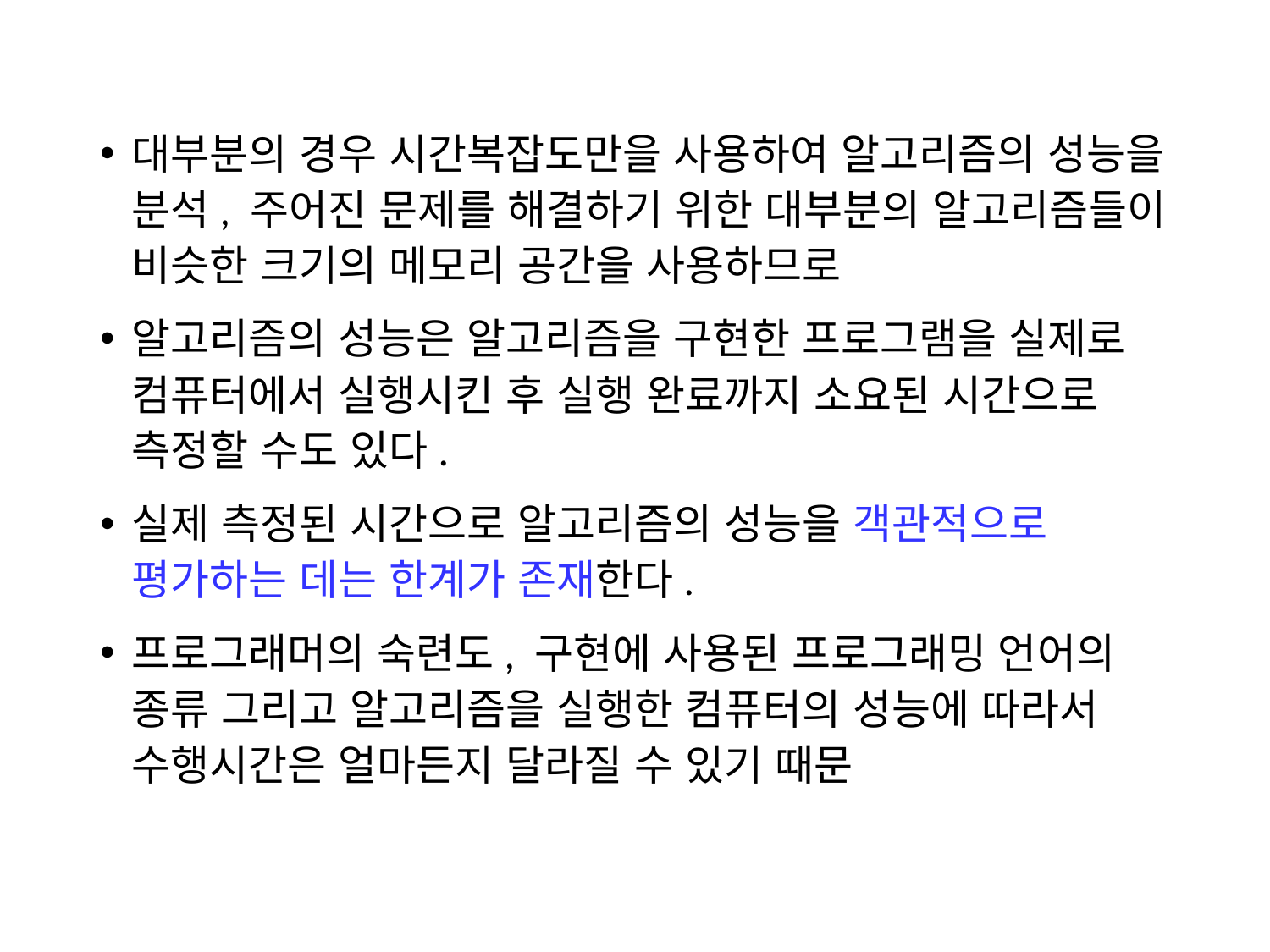

대부분의 경우 시간복잡도만을 사용하여 알고리즘의 성능을 분석, 주어진 문제를 해결하기 위한 대부분의 알고리즘들이 비슷한 크기의 메모리 공간을 사용하므로
알고리즘의 성능은 알고리즘을 구현한 프로그램을 실제로 컴퓨터에서 실행시킨 후 실행 완료까지 소요된 시간으로 측정할 수도 있다.
실제 측정된 시간으로 알고리즘의 성능을 객관적으로 평가하는 데는 한계가 존재한다.
프로그래머의 숙련도, 구현에 사용된 프로그래밍 언어의 종류 그리고 알고리즘을 실행한 컴퓨터의 성능에 따라서 수행시간은 얼마든지 달라질 수 있기 때문